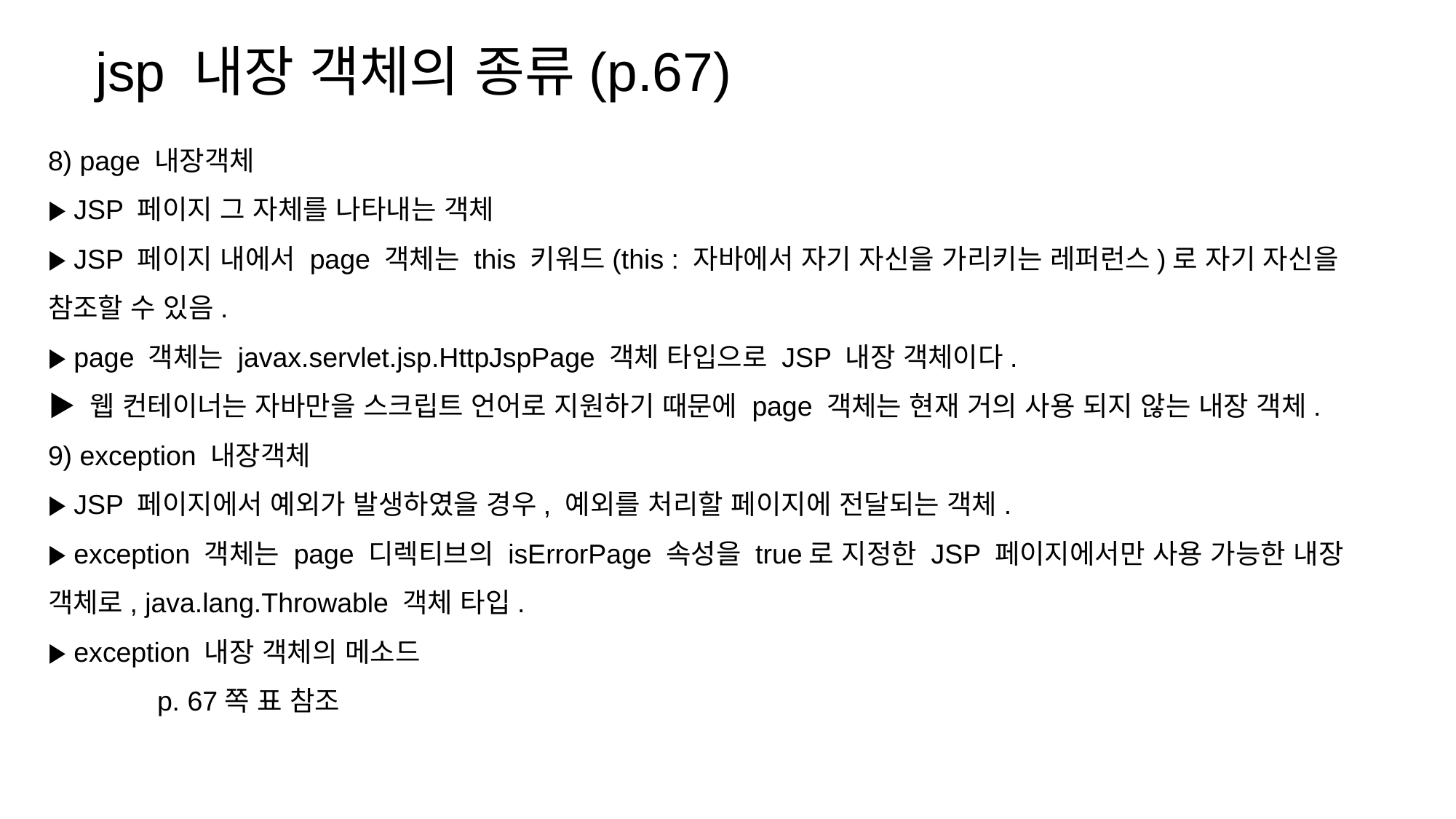

jsp 내장 객체의 종류(p.67)
8) page 내장객체
▶ JSP 페이지 그 자체를 나타내는 객체
▶ JSP 페이지 내에서 page 객체는 this 키워드(this : 자바에서 자기 자신을 가리키는 레퍼런스)로 자기 자신을 참조할 수 있음.
▶ page 객체는 javax.servlet.jsp.HttpJspPage 객체 타입으로 JSP 내장 객체이다.
▶ 웹 컨테이너는 자바만을 스크립트 언어로 지원하기 때문에 page 객체는 현재 거의 사용 되지 않는 내장 객체.
9) exception 내장객체
▶ JSP 페이지에서 예외가 발생하였을 경우, 예외를 처리할 페이지에 전달되는 객체.
▶ exception 객체는 page 디렉티브의 isErrorPage 속성을 true로 지정한 JSP 페이지에서만 사용 가능한 내장 객체로, java.lang.Throwable 객체 타입.
▶ exception 내장 객체의 메소드
	p. 67쪽 표 참조